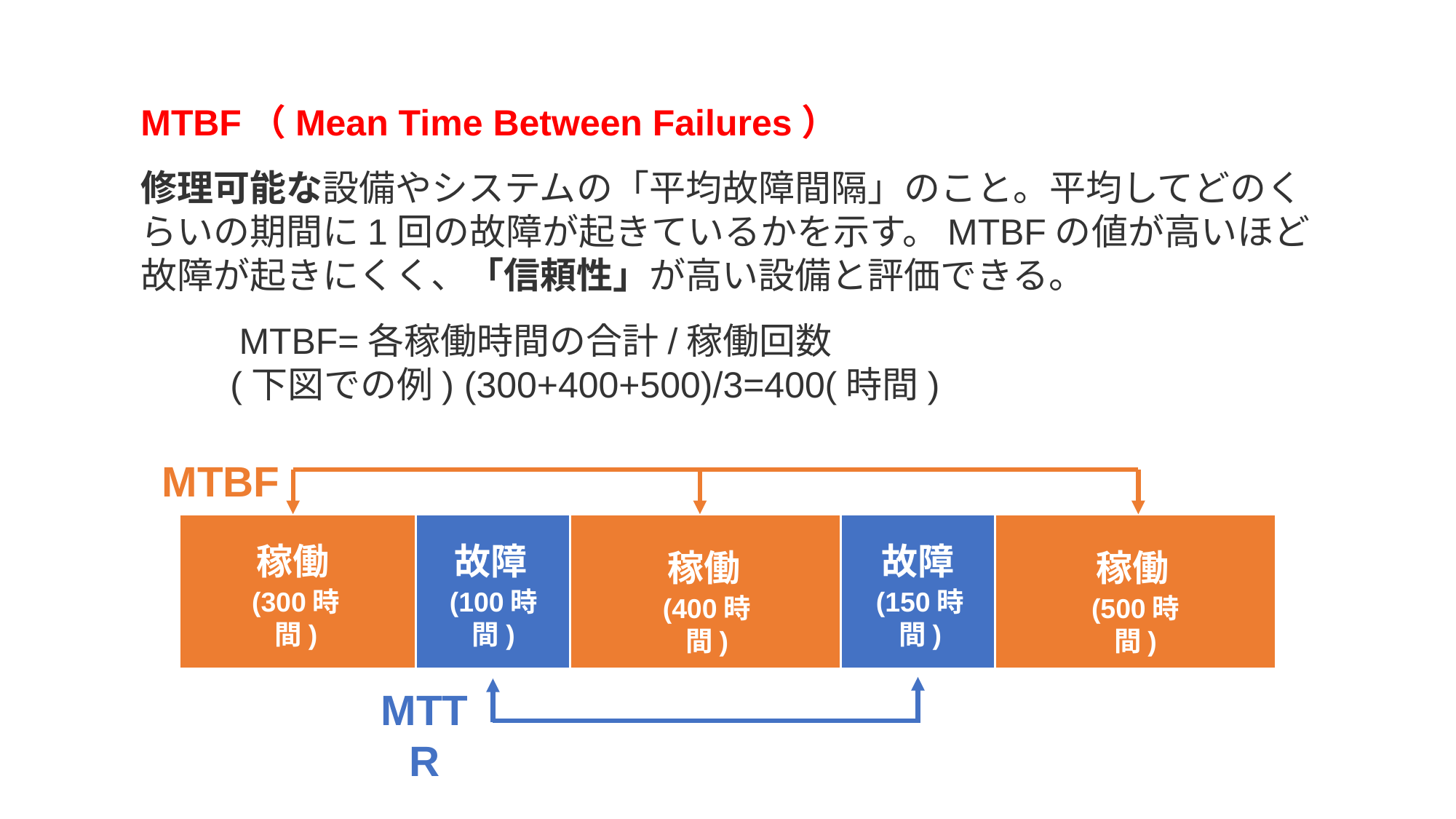

MTBF（Mean Time Between Failures）

修理可能な設備やシステムの「平均故障間隔」のこと。平均してどのくらいの期間に1回の故障が起きているかを示す。MTBFの値が高いほど故障が起きにくく、「信頼性」が高い設備と評価できる。

　　　MTBF=各稼働時間の合計/稼働回数
　　 (下図での例) (300+400+500)/3=400(時間)
MTBF

稼働
故障
故障
稼働
稼働
(300時間)
(100時間)
(150時間)
(400時間)
(500時間)
MTTR